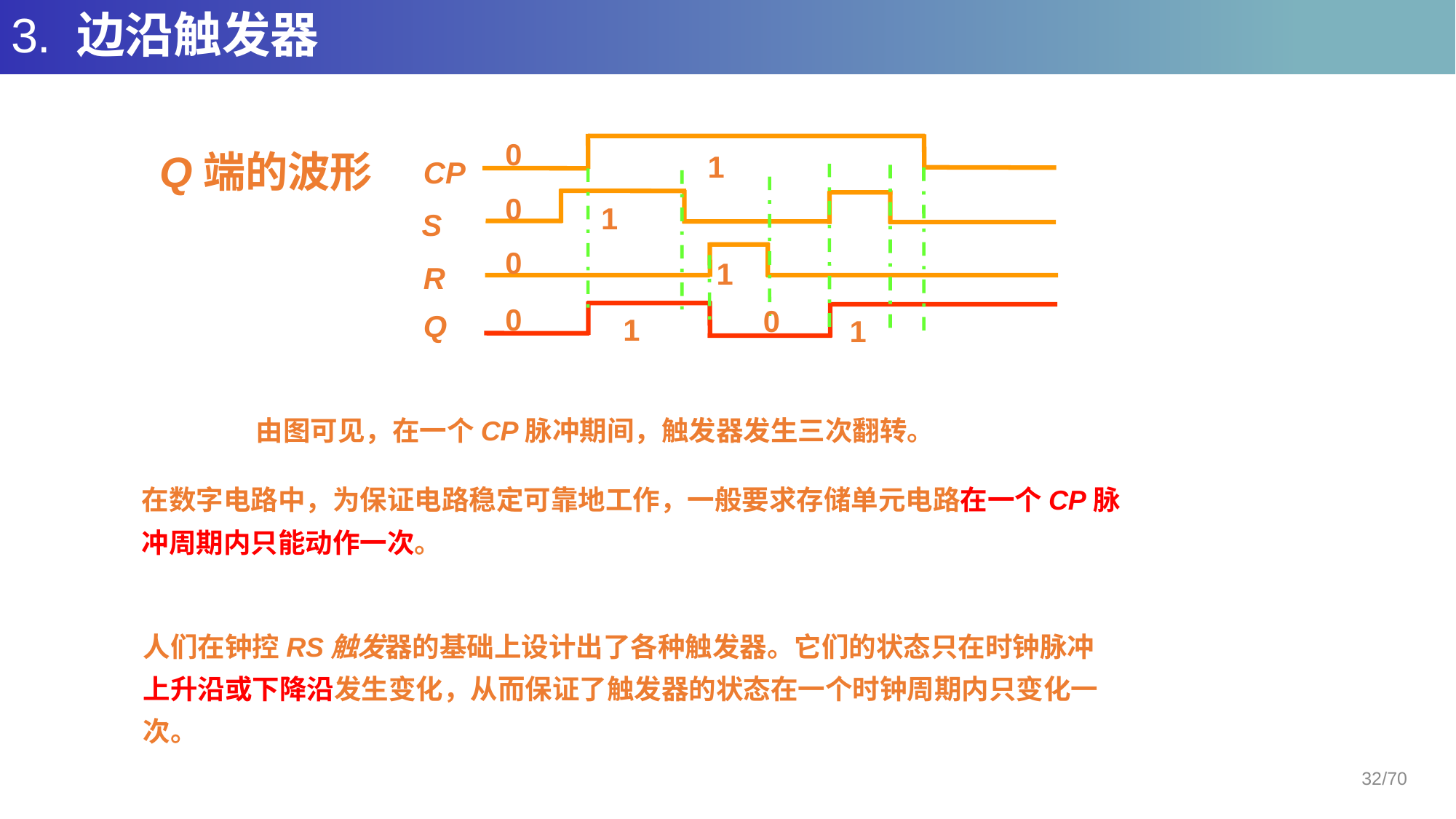

# 3. 边沿触发器

0

1

CP

0

1

S

0

1

R

0

0

Q

1

1

Q端的波形
由图可见，在一个CP脉冲期间，触发器发生三次翻转。
在数字电路中，为保证电路稳定可靠地工作，一般要求存储单元电路在一个CP脉冲周期内只能动作一次。
人们在钟控RS触发器的基础上设计出了各种触发器。它们的状态只在时钟脉冲上升沿或下降沿发生变化，从而保证了触发器的状态在一个时钟周期内只变化一次。
32/70